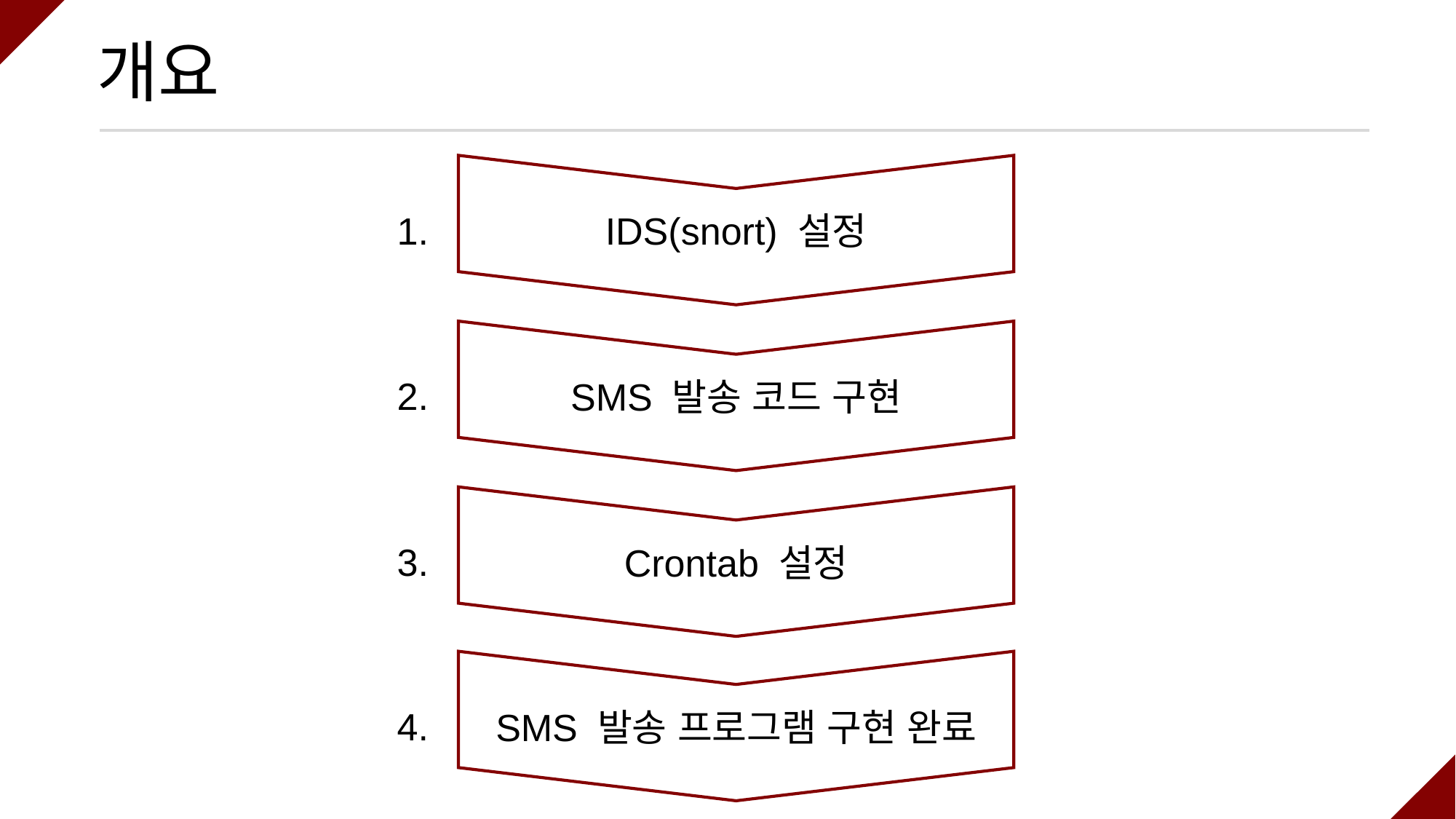

IDS(snort) 설정
# 개요
SMS 발송 코드 구현
1.
Crontab 설정
2.
SMS 발송 프로그램 구현 완료
3.
4.